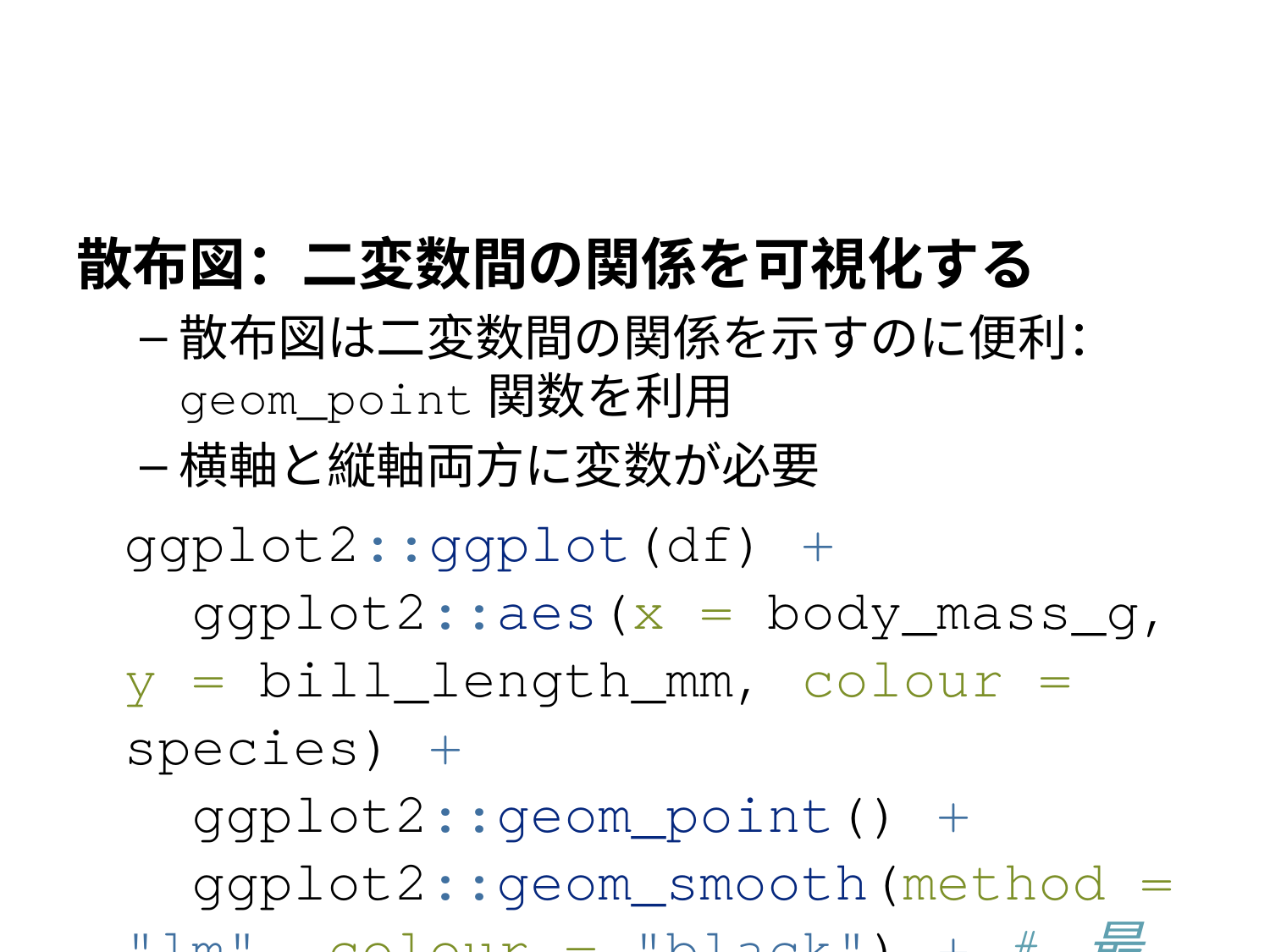

散布図：二変数間の関係を可視化する
散布図は二変数間の関係を示すのに便利：geom_point関数を利用
横軸と縦軸両方に変数が必要
ggplot2::ggplot(df) +
  ggplot2::aes(x = body_mass_g, y = bill_length_mm, colour = species) +
  ggplot2::geom_point() +
  ggplot2::geom_smooth(method = "lm", colour = "black") + # 最小二乗法で近似曲線を描画
  ggplot2::labs(x = "体重 (g)", y = "くちばしの長さ (mm)")